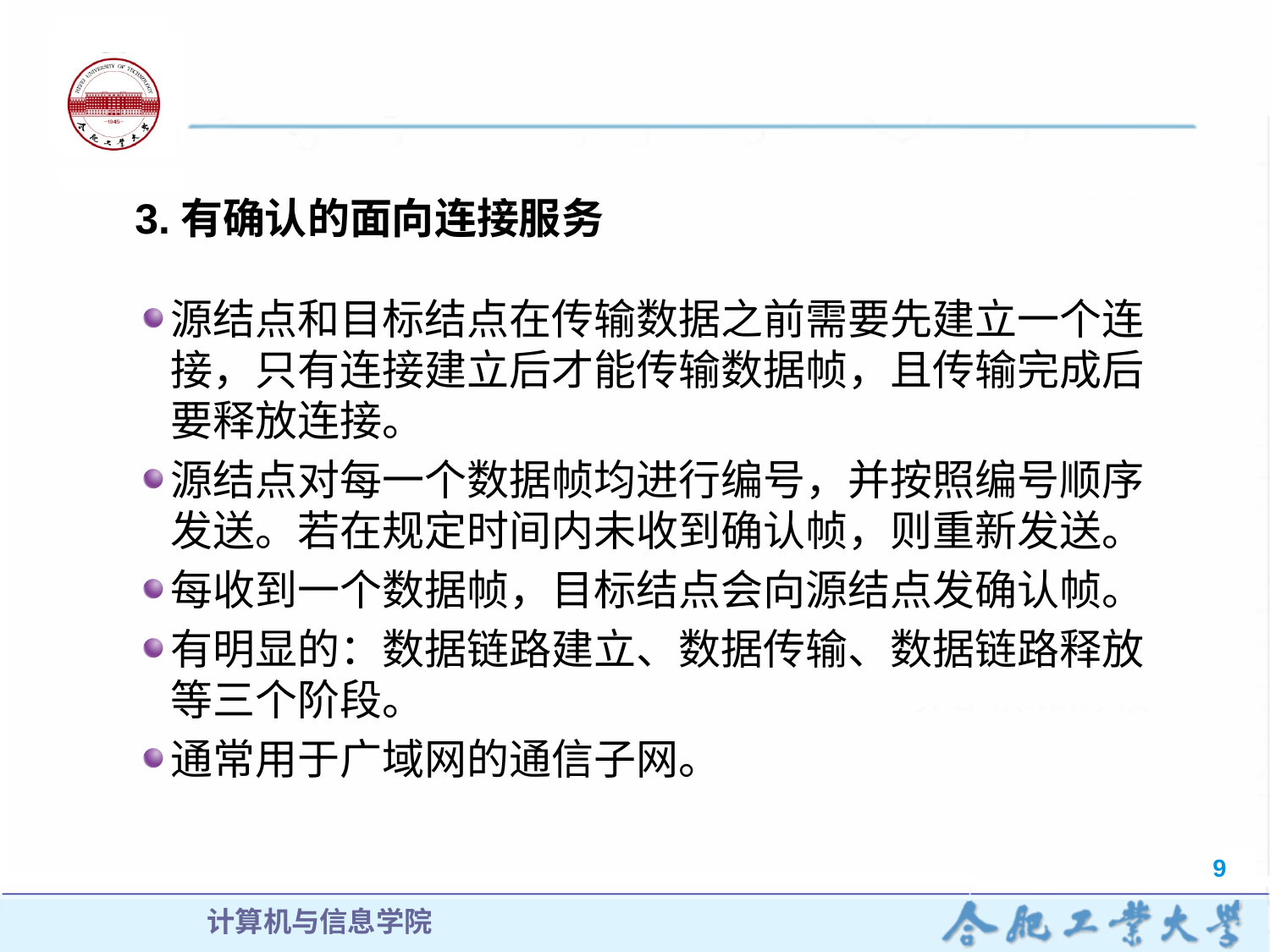

3.有确认的面向连接服务
源结点和目标结点在传输数据之前需要先建立一个连接，只有连接建立后才能传输数据帧，且传输完成后要释放连接。
源结点对每一个数据帧均进行编号，并按照编号顺序发送。若在规定时间内未收到确认帧，则重新发送。
每收到一个数据帧，目标结点会向源结点发确认帧。
有明显的：数据链路建立、数据传输、数据链路释放等三个阶段。
通常用于广域网的通信子网。